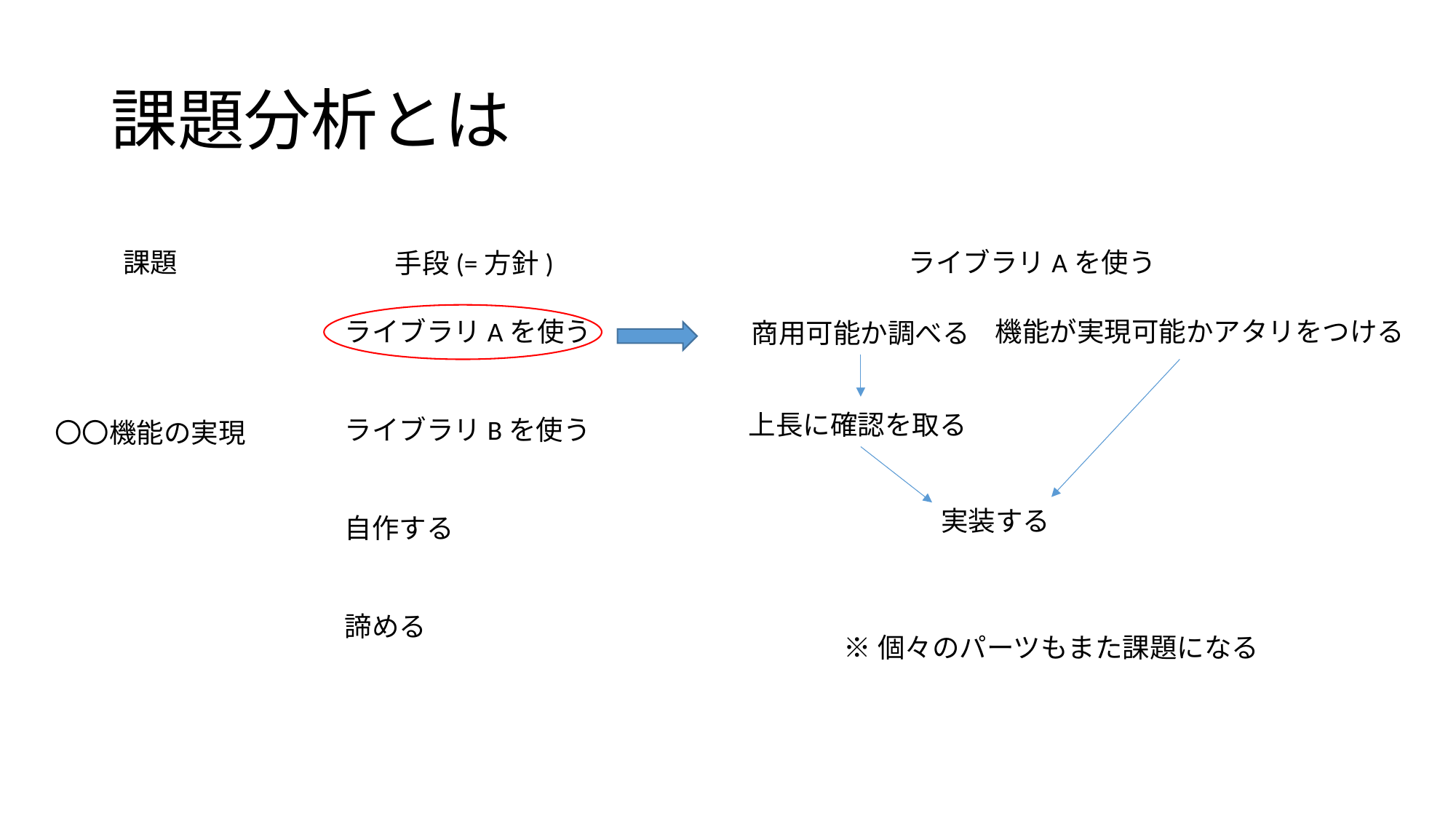

# 課題分析とは
課題
ライブラリAを使う
手段(=方針)

ライブラリAを使う

ライブラリBを使う

自作する

諦める
機能が実現可能かアタリをつける
商用可能か調べる

上長に確認を取る
〇〇機能の実現
実装する
※個々のパーツもまた課題になる